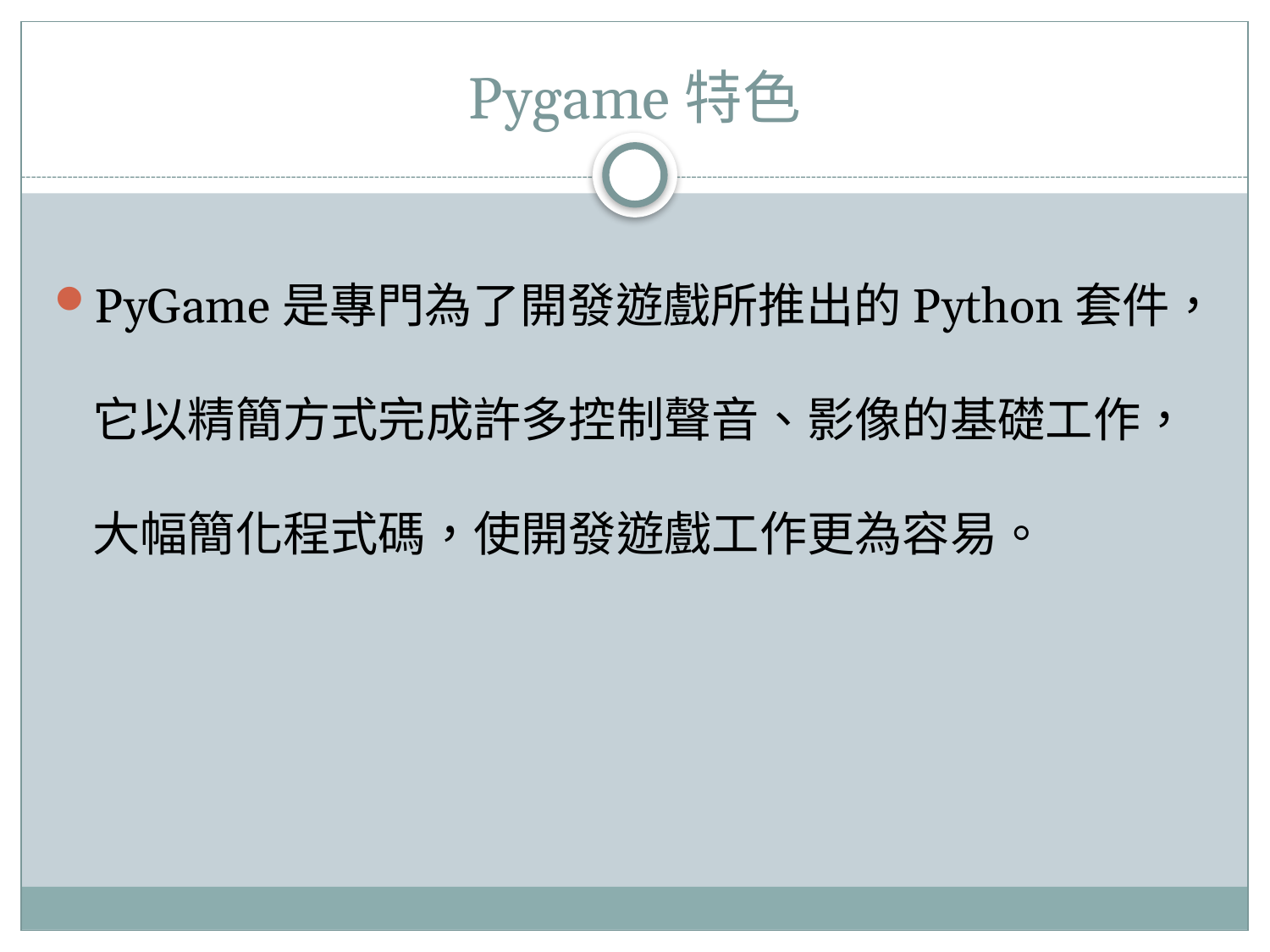

# Pygame特色
PyGame是專門為了開發遊戲所推出的Python套件，它以精簡方式完成許多控制聲音、影像的基礎工作，大幅簡化程式碼，使開發遊戲工作更為容易。